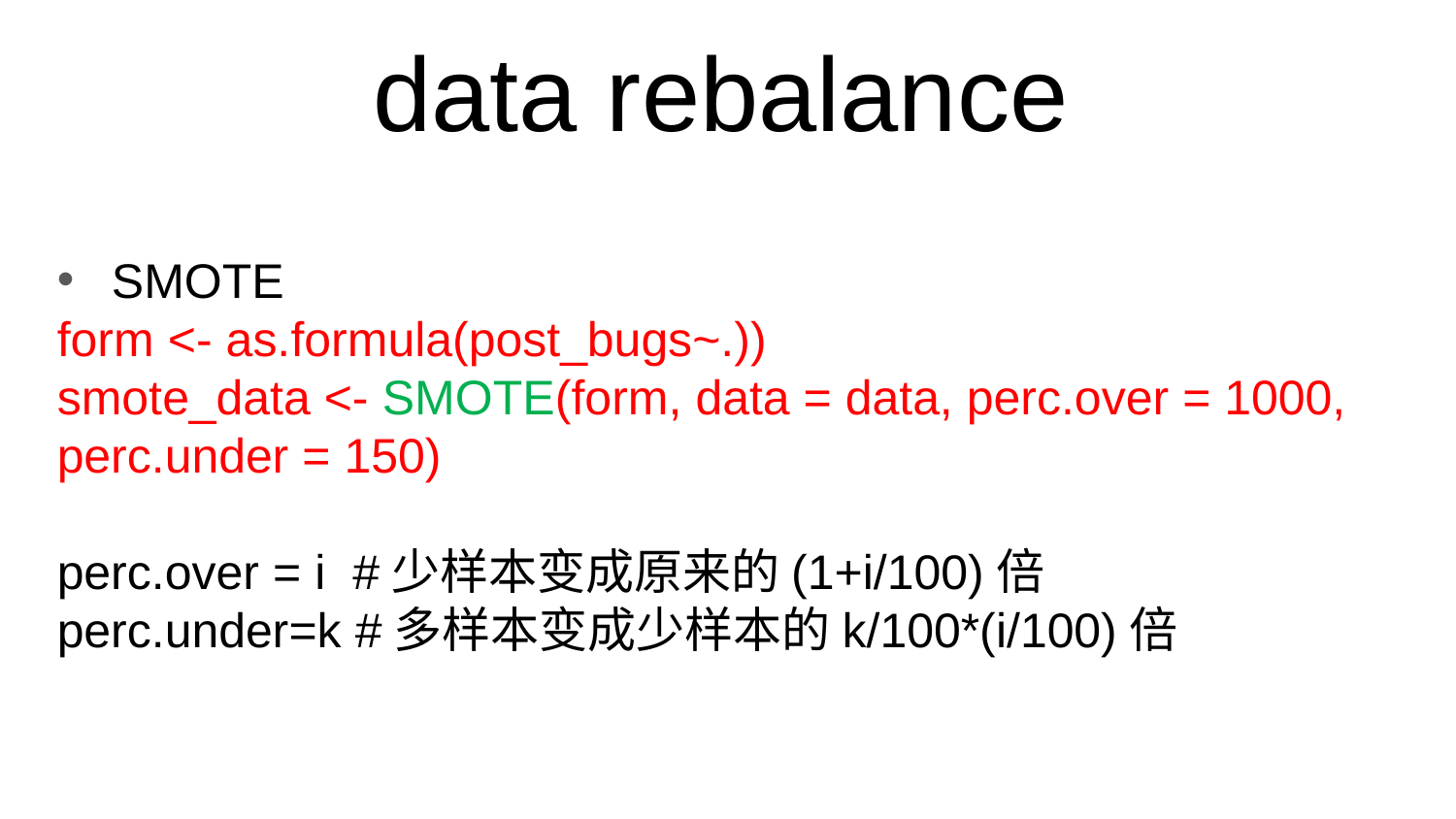

# data rebalance
SMOTE
form <- as.formula(post_bugs~.))
smote_data <- SMOTE(form, data = data, perc.over = 1000, perc.under = 150)

perc.over = i  #少样本变成原来的(1+i/100)倍
perc.under=k #多样本变成少样本的k/100*(i/100)倍